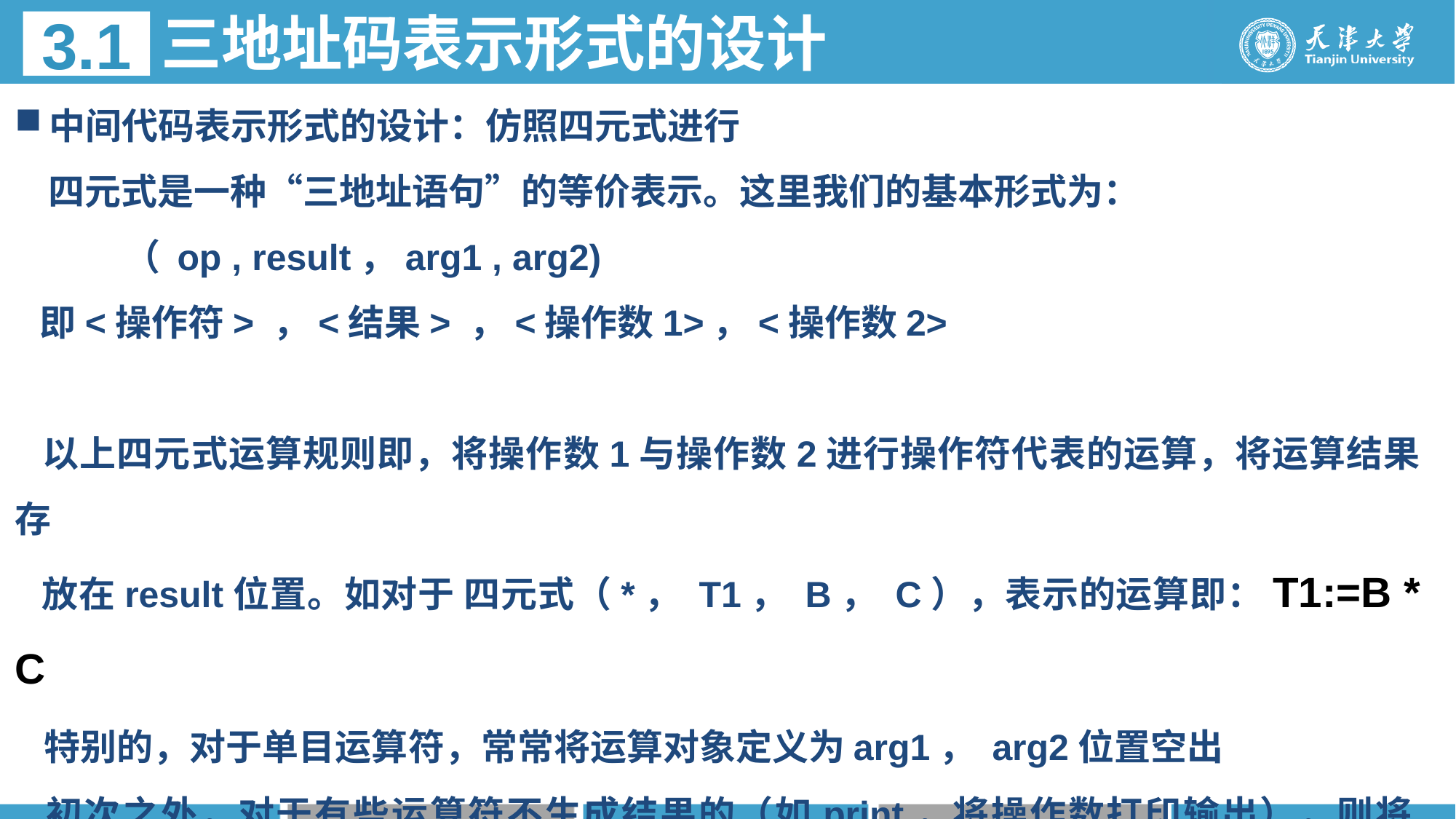

# 三地址码表示形式的设计
3.1
中间代码表示形式的设计：仿照四元式进行
   四元式是一种“三地址语句”的等价表示。这里我们的基本形式为：
	（ op , result，arg1 , arg2)
  即<操作符> ，<结果> ，<操作数1>，<操作数2>

  以上四元式运算规则即，将操作数1与操作数2进行操作符代表的运算，将运算结果存
  放在result位置。如对于 四元式（*， T1， B， C），表示的运算即：T1:=B * C
  特别的，对于单目运算符，常常将运算对象定义为arg1， arg2位置空出
  初次之外，对于有些运算符不生成结果的（如print，将操作数打印输出），则将result
  位置空出
10